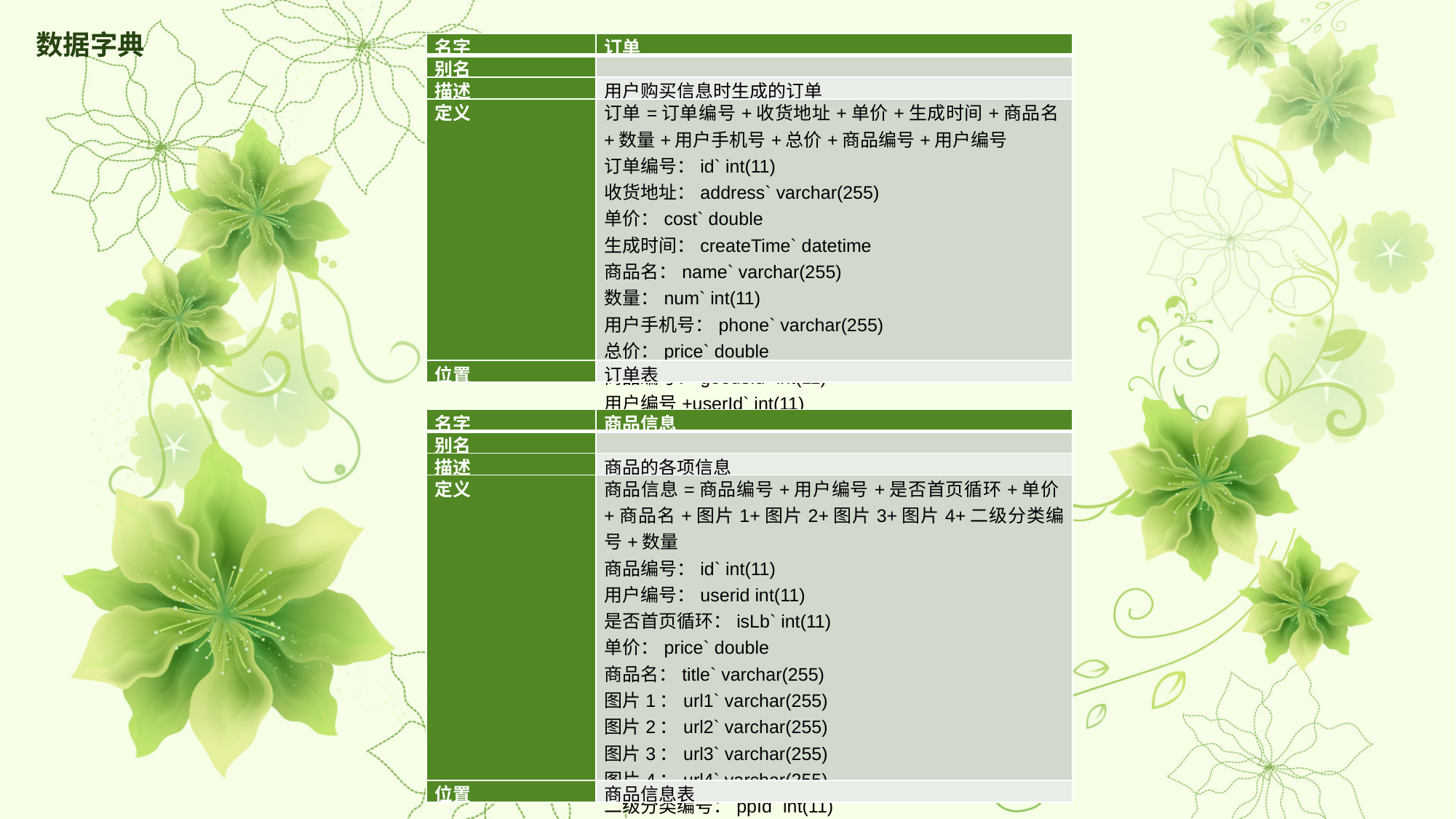

数据字典
| 名字 | 订单 |
| --- | --- |
| 别名 |  |
| 描述 | 用户购买信息时生成的订单 |
| 定义 | 订单=订单编号+收货地址+单价+生成时间+商品名+数量+用户手机号+总价+商品编号+用户编号 订单编号：id` int(11) 收货地址：address` varchar(255) 单价：cost` double 生成时间：createTime` datetime 商品名：name` varchar(255) 数量：num` int(11) 用户手机号：phone` varchar(255) 总价：price` double 商品编号：goodsId` int(11) 用户编号+userId` int(11) |
| 位置 | 订单表 |
| 名字 | 商品信息 |
| --- | --- |
| 别名 |  |
| 描述 | 商品的各项信息 |
| 定义 | 商品信息=商品编号+用户编号+是否首页循环+单价+商品名+图片1+图片2+图片3+图片4+二级分类编号+数量 商品编号：id` int(11) 用户编号：userid int(11) 是否首页循环：isLb` int(11) 单价：price` double 商品名：title` varchar(255) 图片1：url1` varchar(255) 图片2：url2` varchar(255) 图片3：url3` varchar(255) 图片4：url4` varchar(255) 二级分类编号：ppId` int(11) 数量：num` int(11) |
| 位置 | 商品信息表 |